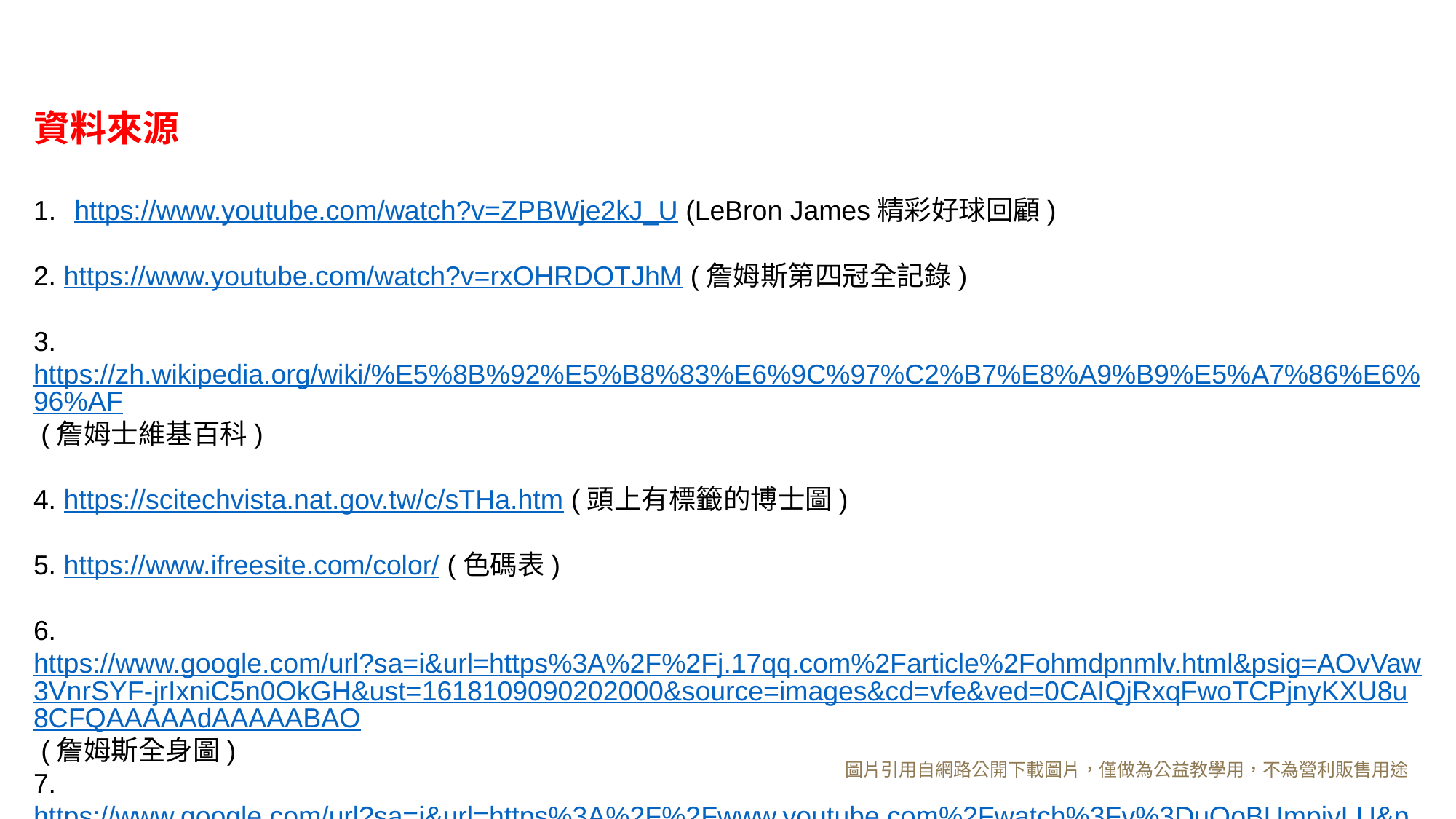

資料來源

https://www.youtube.com/watch?v=ZPBWje2kJ_U (LeBron James精彩好球回顧)

2. https://www.youtube.com/watch?v=rxOHRDOTJhM (詹姆斯第四冠全記錄)

3. https://zh.wikipedia.org/wiki/%E5%8B%92%E5%B8%83%E6%9C%97%C2%B7%E8%A9%B9%E5%A7%86%E6%96%AF (詹姆士維基百科)

4. https://scitechvista.nat.gov.tw/c/sTHa.htm (頭上有標籤的博士圖)

5. https://www.ifreesite.com/color/ (色碼表)

6. https://www.google.com/url?sa=i&url=https%3A%2F%2Fj.17qq.com%2Farticle%2Fohmdpnmlv.html&psig=AOvVaw3VnrSYF-jrIxniC5n0OkGH&ust=1618109090202000&source=images&cd=vfe&ved=0CAIQjRxqFwoTCPjnyKXU8u8CFQAAAAAdAAAAABAO (詹姆斯全身圖)
7. https://www.google.com/url?sa=i&url=https%3A%2F%2Fwww.youtube.com%2Fwatch%3Fv%3DuQoBUmpjyLU&psig=AOvVaw216BI2RGYzji8K22hUsK3q&ust=1618110661641000&source=images&cd=vfe&ved=0CAIQjRxqFwoTCPC8_JDa8u8CFQAAAAAdAAAAABAD (英文顏色對照表)

圖片引用自網路公開下載圖片，僅做為公益教學用，不為營利販售用途